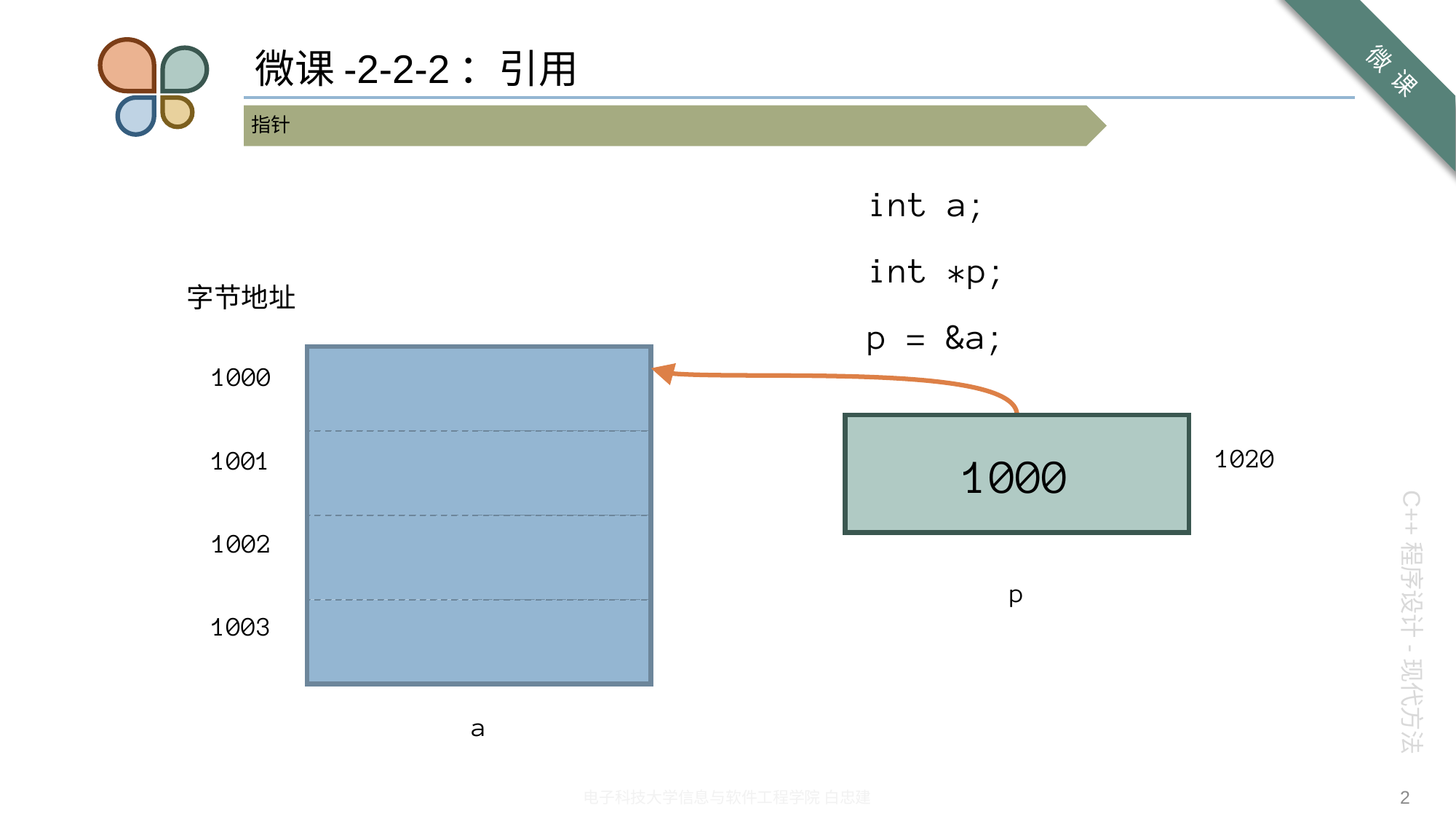

# 微课-2-2-2：引用
指针
int a;
int *p;
字节地址
p = &a;

a
1000
1001
1002
1003

p
1000
1020
2